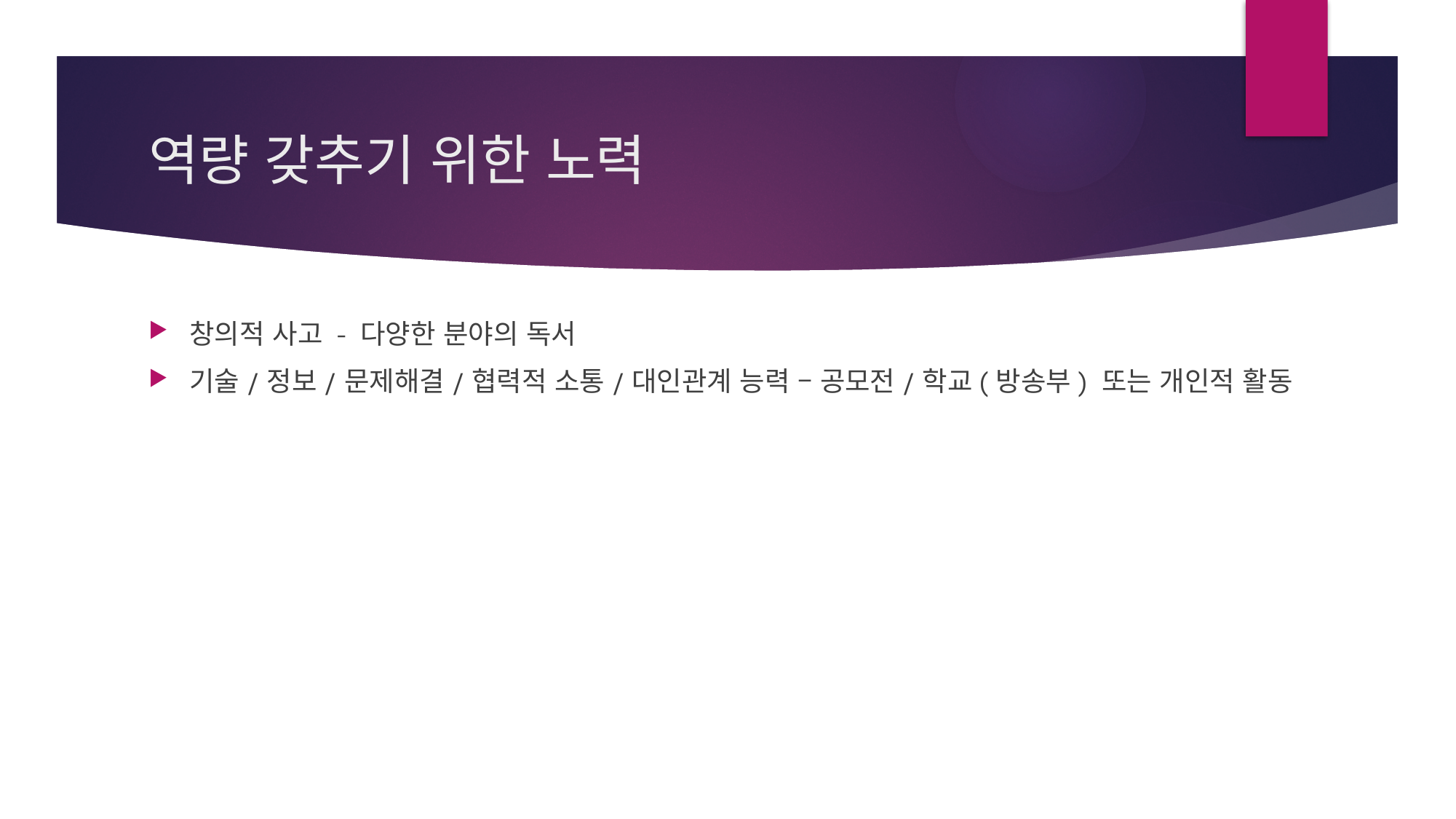

# 역량 갖추기 위한 노력
창의적 사고 - 다양한 분야의 독서
기술/정보/문제해결/협력적 소통/대인관계 능력 – 공모전/학교(방송부) 또는 개인적 활동